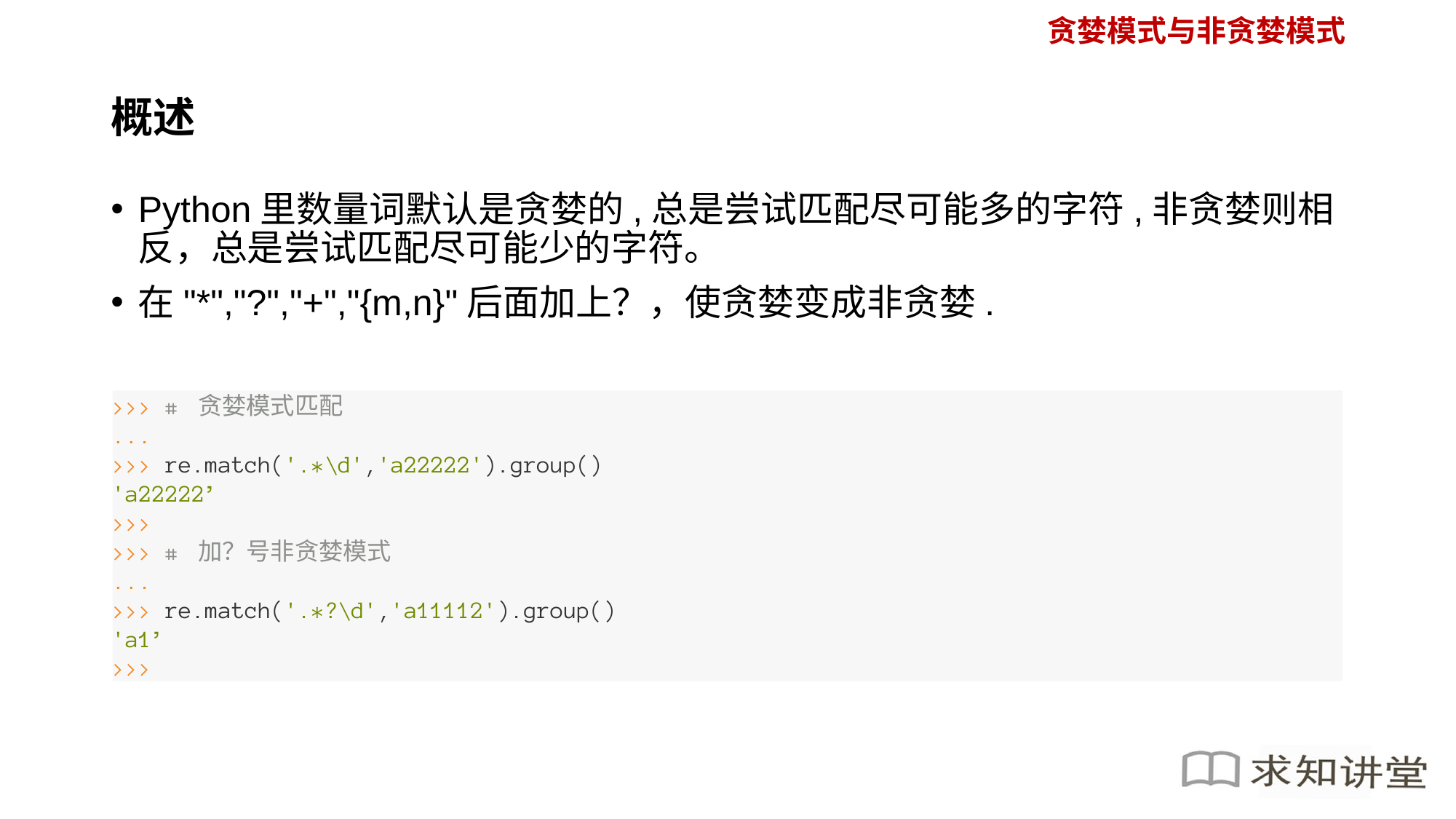

贪婪模式与非贪婪模式
# 概述
Python里数量词默认是贪婪的,总是尝试匹配尽可能多的字符,非贪婪则相反，总是尝试匹配尽可能少的字符。
在"*","?","+","{m,n}"后面加上？，使贪婪变成非贪婪.

>>> # 贪婪模式匹配
...
>>> re.match('.*\d','a22222').group()
'a22222’
>>>
>>> # 加？号非贪婪模式
...
>>> re.match('.*?\d','a11112').group()
'a1’
>>>